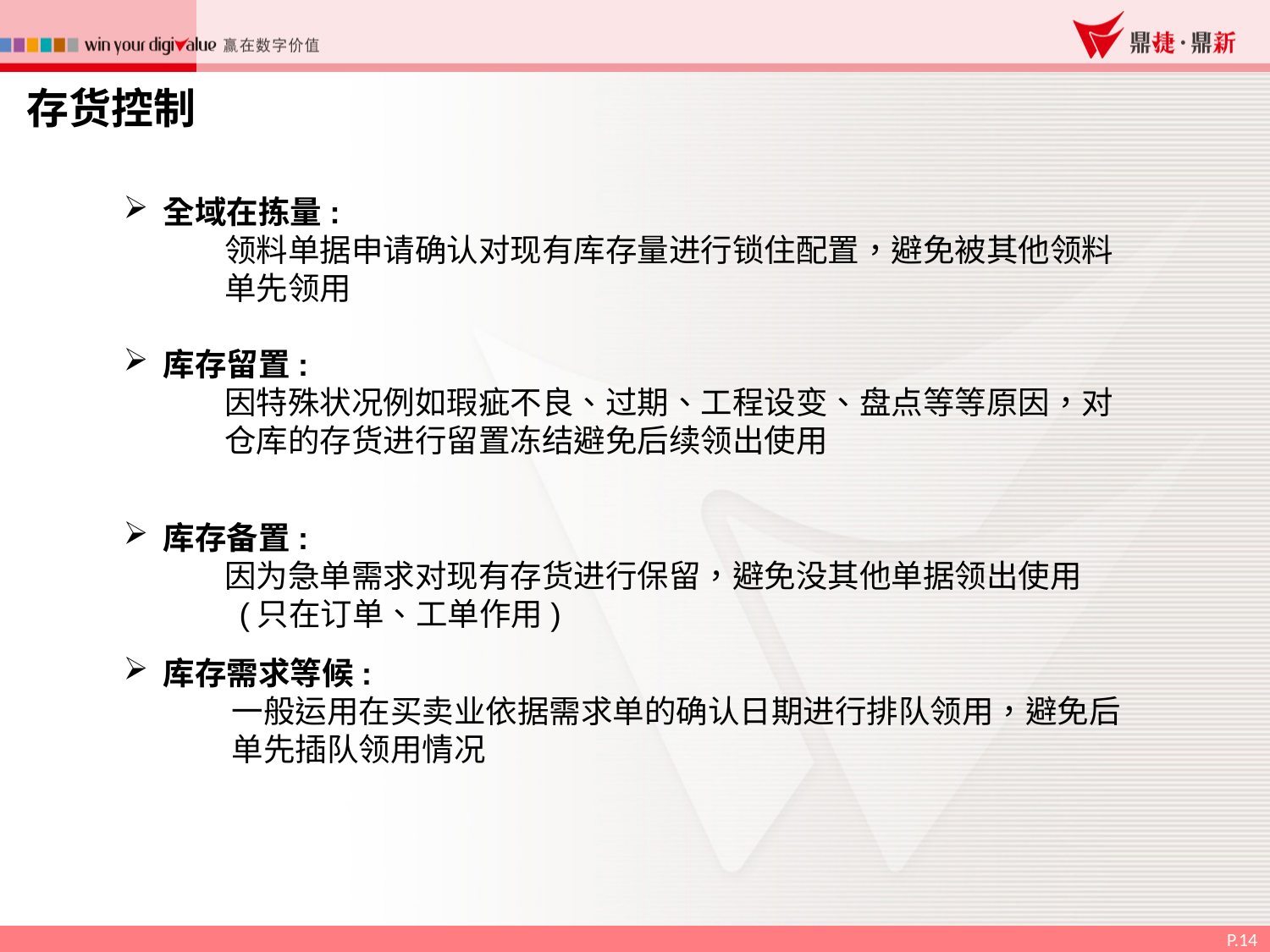

存货控制
全域在拣量:
             领料单据申请确认对现有库存量进行锁住配置，避免被其他领料
             单先领用

库存留置:
             因特殊状况例如瑕疵不良、过期、工程设变、盘点等等原因，对
             仓库的存货进行留置冻结避免后续领出使用

库存备置:
             因为急单需求对现有存货进行保留，避免没其他单据领出使用
             (只在订单、工单作用)
库存需求等候:
              一般运用在买卖业依据需求单的确认日期进行排队领用，避免后
              单先插队领用情况